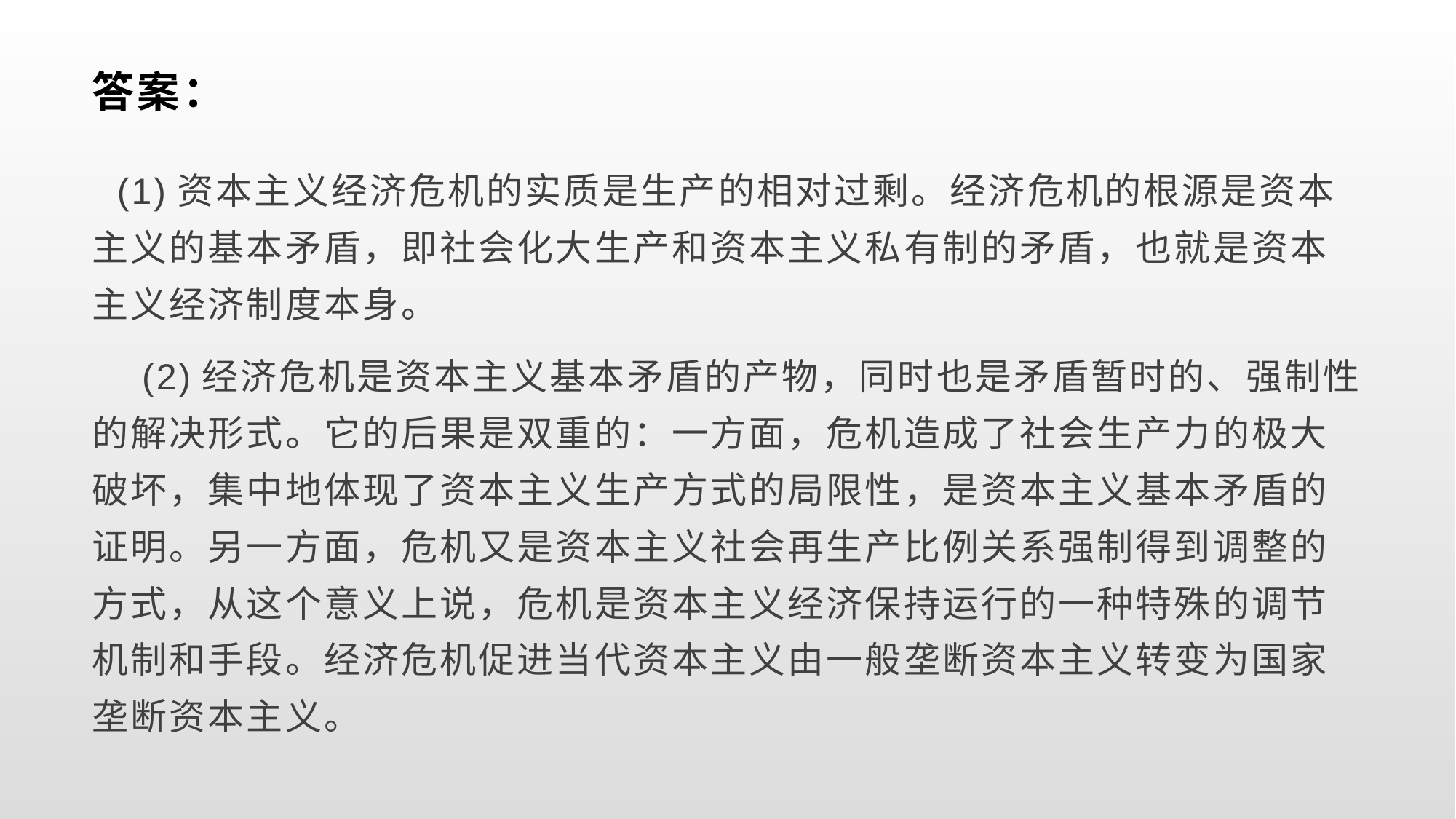

# 答案：
  (1)资本主义经济危机的实质是生产的相对过剩。经济危机的根源是资本主义的基本矛盾，即社会化大生产和资本主义私有制的矛盾，也就是资本主义经济制度本身。
    (2)经济危机是资本主义基本矛盾的产物，同时也是矛盾暂时的、强制性的解决形式。它的后果是双重的：一方面，危机造成了社会生产力的极大破坏，集中地体现了资本主义生产方式的局限性，是资本主义基本矛盾的证明。另一方面，危机又是资本主义社会再生产比例关系强制得到调整的方式，从这个意义上说，危机是资本主义经济保持运行的一种特殊的调节机制和手段。经济危机促进当代资本主义由一般垄断资本主义转变为国家垄断资本主义。